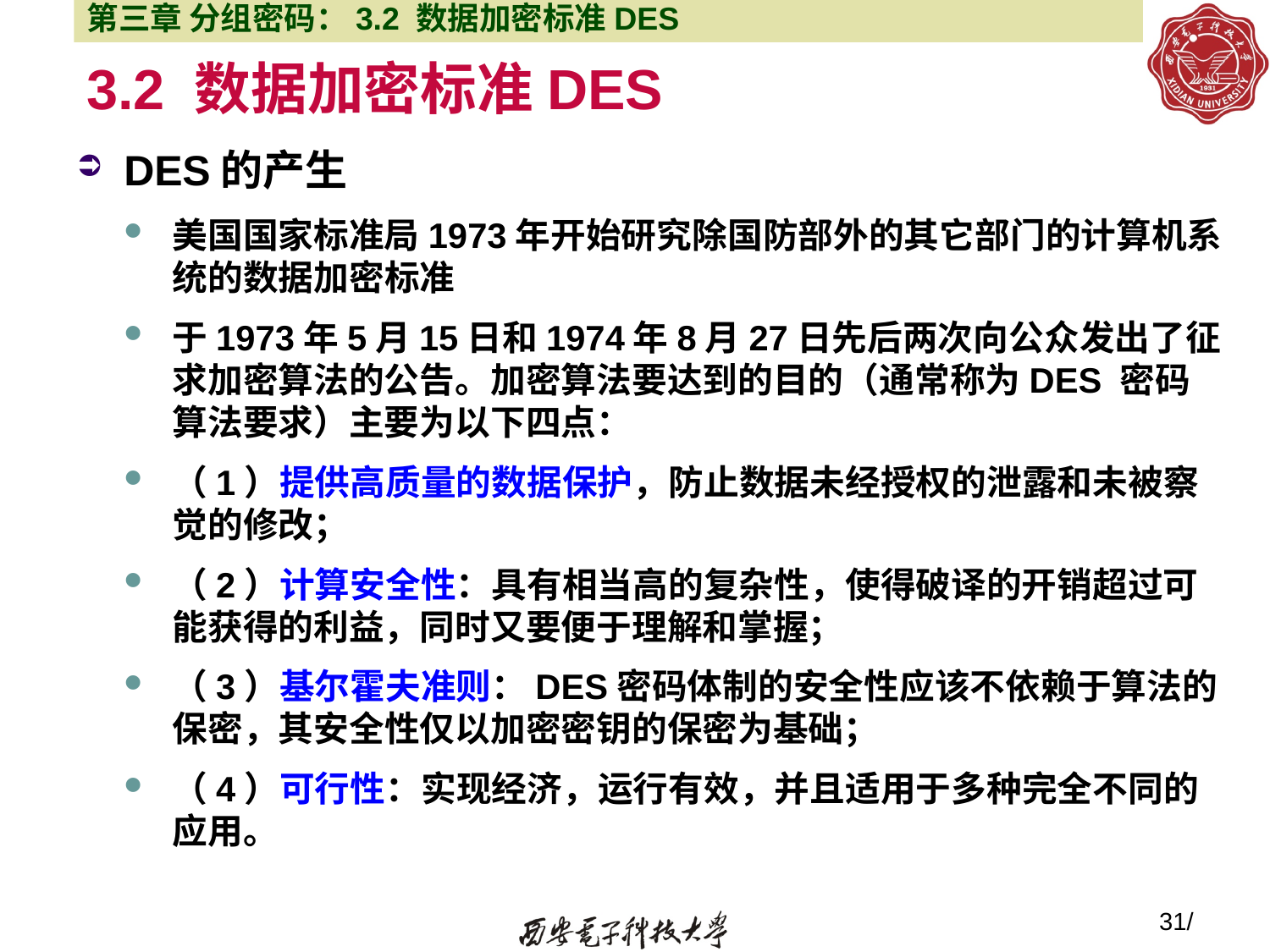

第三章 分组密码：3.2 数据加密标准DES
# 3.2 数据加密标准DES
DES的产生
美国国家标准局1973年开始研究除国防部外的其它部门的计算机系统的数据加密标准
于1973年5月15日和1974年8月27日先后两次向公众发出了征求加密算法的公告。加密算法要达到的目的（通常称为DES 密码算法要求）主要为以下四点：
（1）提供高质量的数据保护，防止数据未经授权的泄露和未被察觉的修改；
（2）计算安全性：具有相当高的复杂性，使得破译的开销超过可能获得的利益，同时又要便于理解和掌握；
（3）基尔霍夫准则：DES密码体制的安全性应该不依赖于算法的保密，其安全性仅以加密密钥的保密为基础；
（4）可行性：实现经济，运行有效，并且适用于多种完全不同的应用。
31/